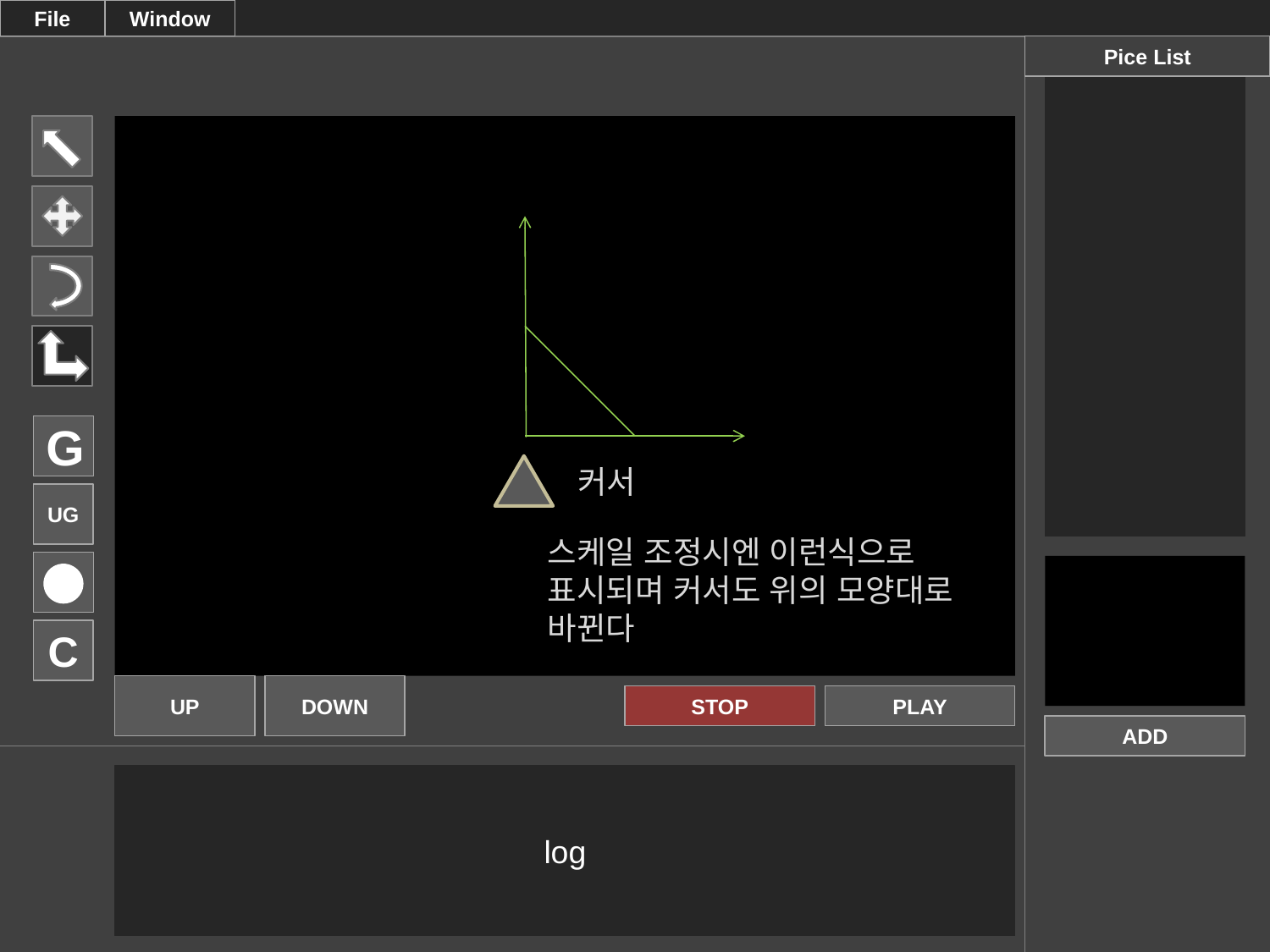

File
Window
Pice List

G

커서
UG
스케일 조정시엔 이런식으로 표시되며 커서도 위의 모양대로 바뀐다

C
UP
DOWN
STOP
PLAY
ADD
log